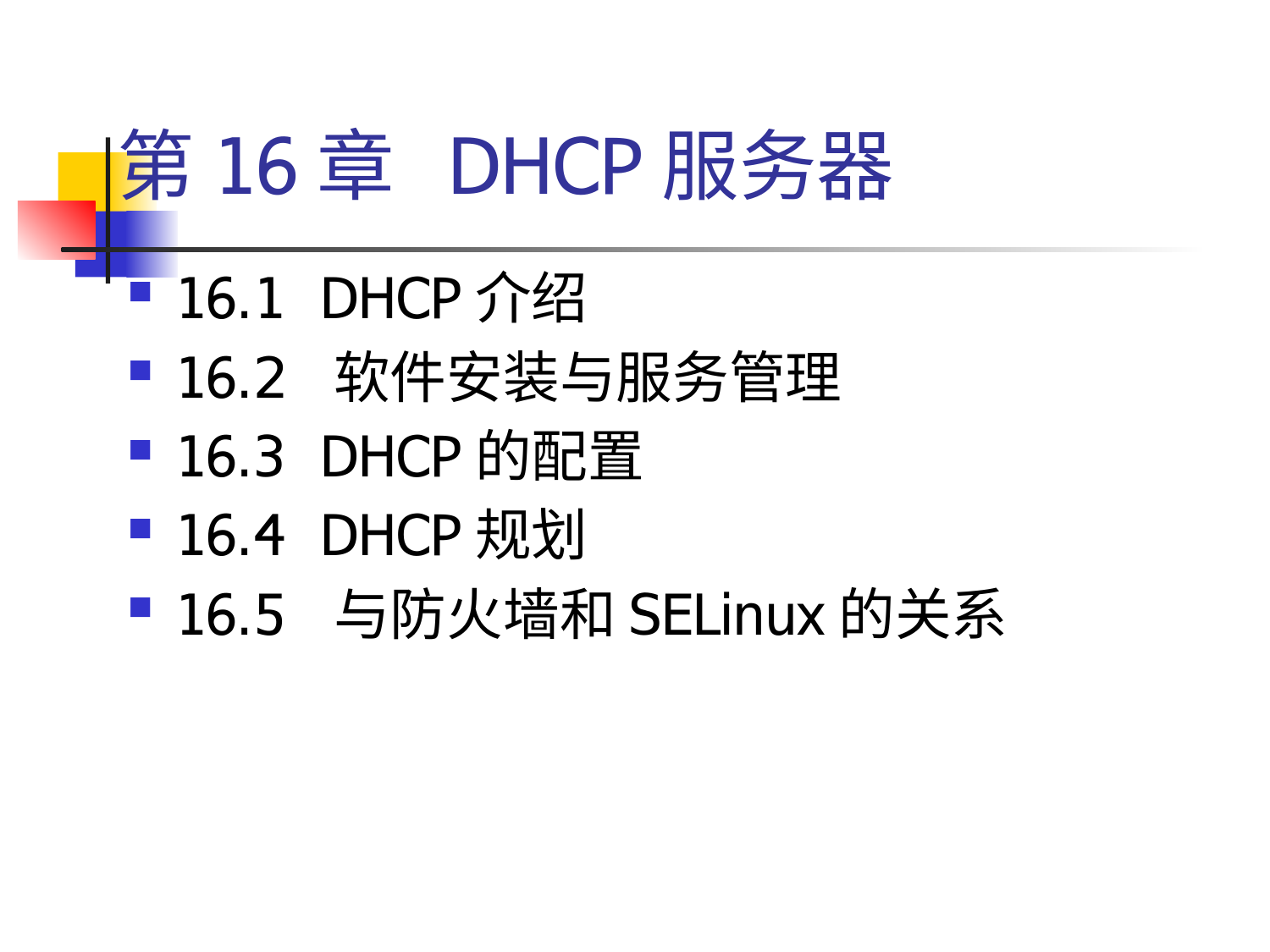

# 第16章  DHCP服务器
16.1  DHCP介绍
16.2  软件安装与服务管理
16.3  DHCP的配置
16.4  DHCP规划
16.5  与防火墙和SELinux的关系